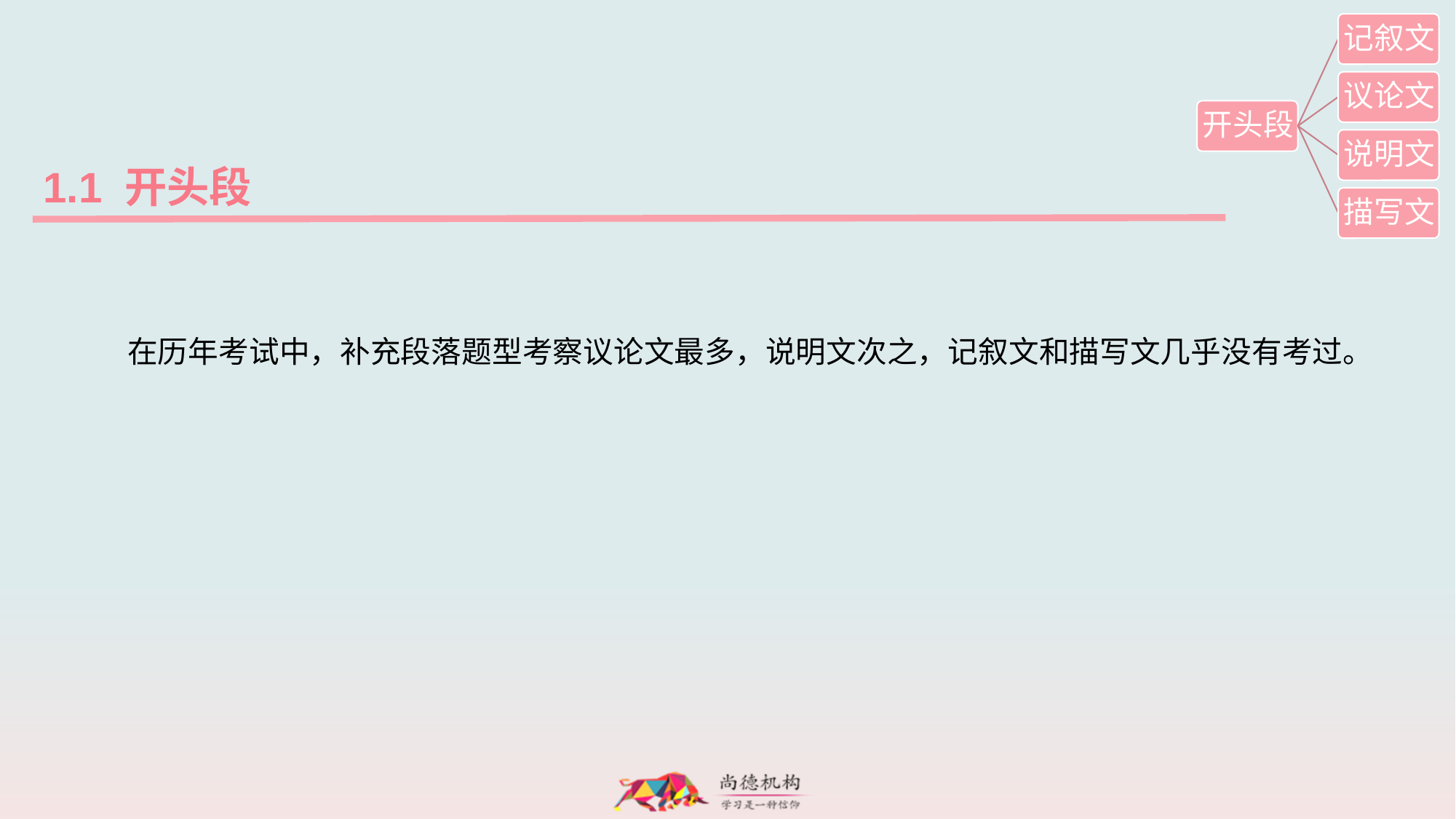

开头段

记叙文

议论文

说明文

描写文
1.1 开头段
在历年考试中，补充段落题型考察议论文最多，说明文次之，记叙文和描写文几乎没有考过。